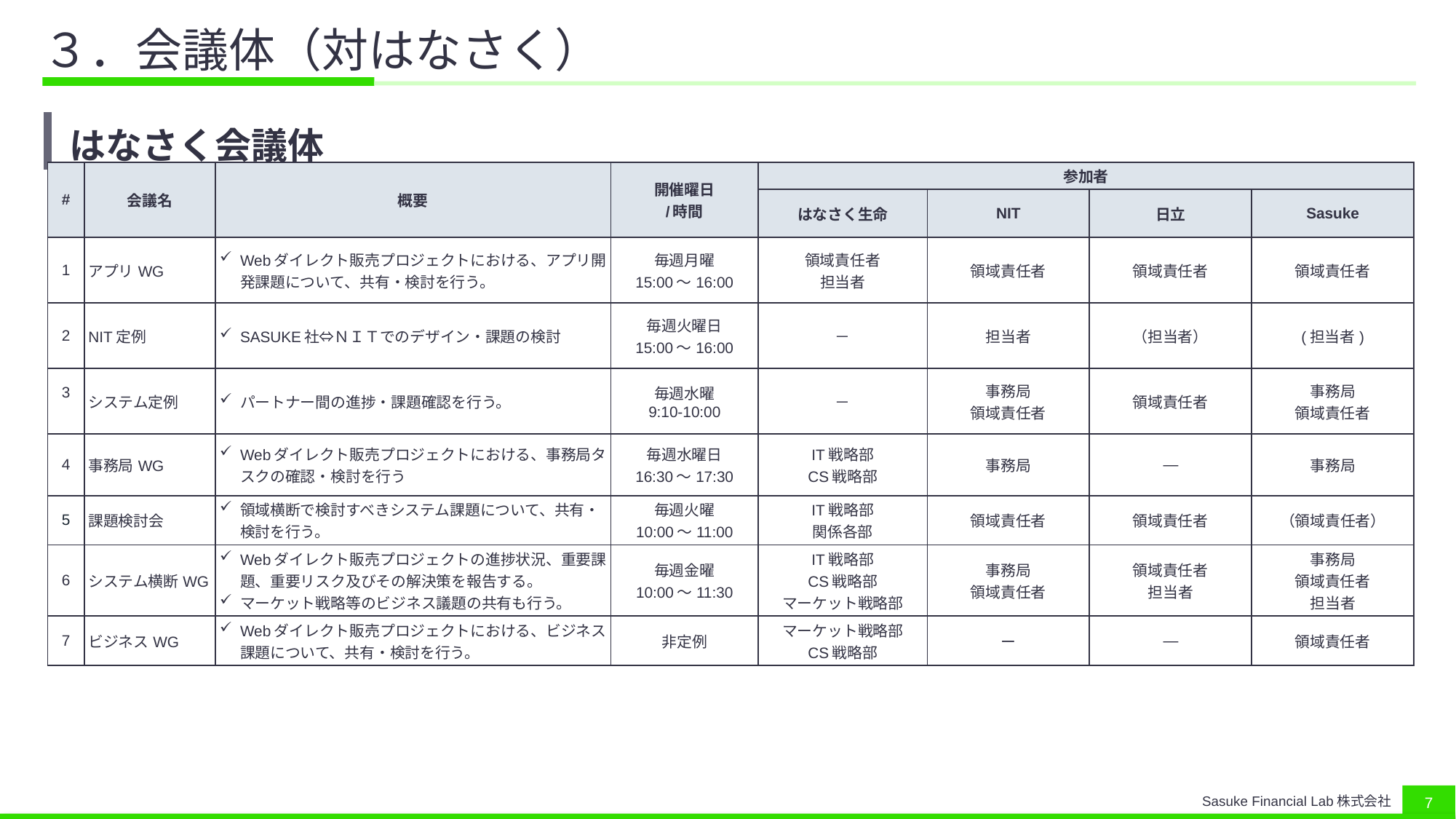

# ３．会議体（対はなさく）
| はなさく会議体 |
| --- |
|  |
| # | 会議名 | 概要 | 開催曜日 /時間 | 参加者 |  |  |  |
| --- | --- | --- | --- | --- | --- | --- | --- |
|  |  |  |  | はなさく生命 | NIT | 日立 | Sasuke |
| 1 | アプリWG | Webダイレクト販売プロジェクトにおける、アプリ開発課題について、共有・検討を行う。 | 毎週月曜 15:00～16:00 | 領域責任者 担当者 | 領域責任者 | 領域責任者 | 領域責任者 |
| 2 | NIT定例 | SASUKE社⇔ＮＩＴでのデザイン・課題の検討 | 毎週火曜日 15:00～16:00 | － | 担当者 | （担当者） | (担当者) |
| 3 | システム定例 | パートナー間の進捗・課題確認を行う。 | 毎週水曜 9:10-10:00 | － | 事務局 領域責任者 | 領域責任者 | 事務局 領域責任者 |
| 4 | 事務局WG | Webダイレクト販売プロジェクトにおける、事務局タスクの確認・検討を行う | 毎週水曜日 16:30～17:30 | IT戦略部 CS戦略部 | 事務局 | ― | 事務局 |
| 5 | 課題検討会 | 領域横断で検討すべきシステム課題について、共有・検討を行う。 | 毎週火曜 10:00～11:00 | IT戦略部 関係各部 | 領域責任者 | 領域責任者 | （領域責任者） |
| 6 | システム横断WG | Webダイレクト販売プロジェクトの進捗状況、重要課題、重要リスク及びその解決策を報告する。 マーケット戦略等のビジネス議題の共有も行う。 | 毎週金曜 10:00～11:30 | IT戦略部 CS戦略部 マーケット戦略部 | 事務局 領域責任者 | 領域責任者 担当者 | 事務局 領域責任者 担当者 |
| 7 | ビジネスWG | Webダイレクト販売プロジェクトにおける、ビジネス課題について、共有・検討を行う。 | 非定例 | マーケット戦略部 CS戦略部 | ー | ― | 領域責任者 |
7
Sasuke Financial Lab株式会社